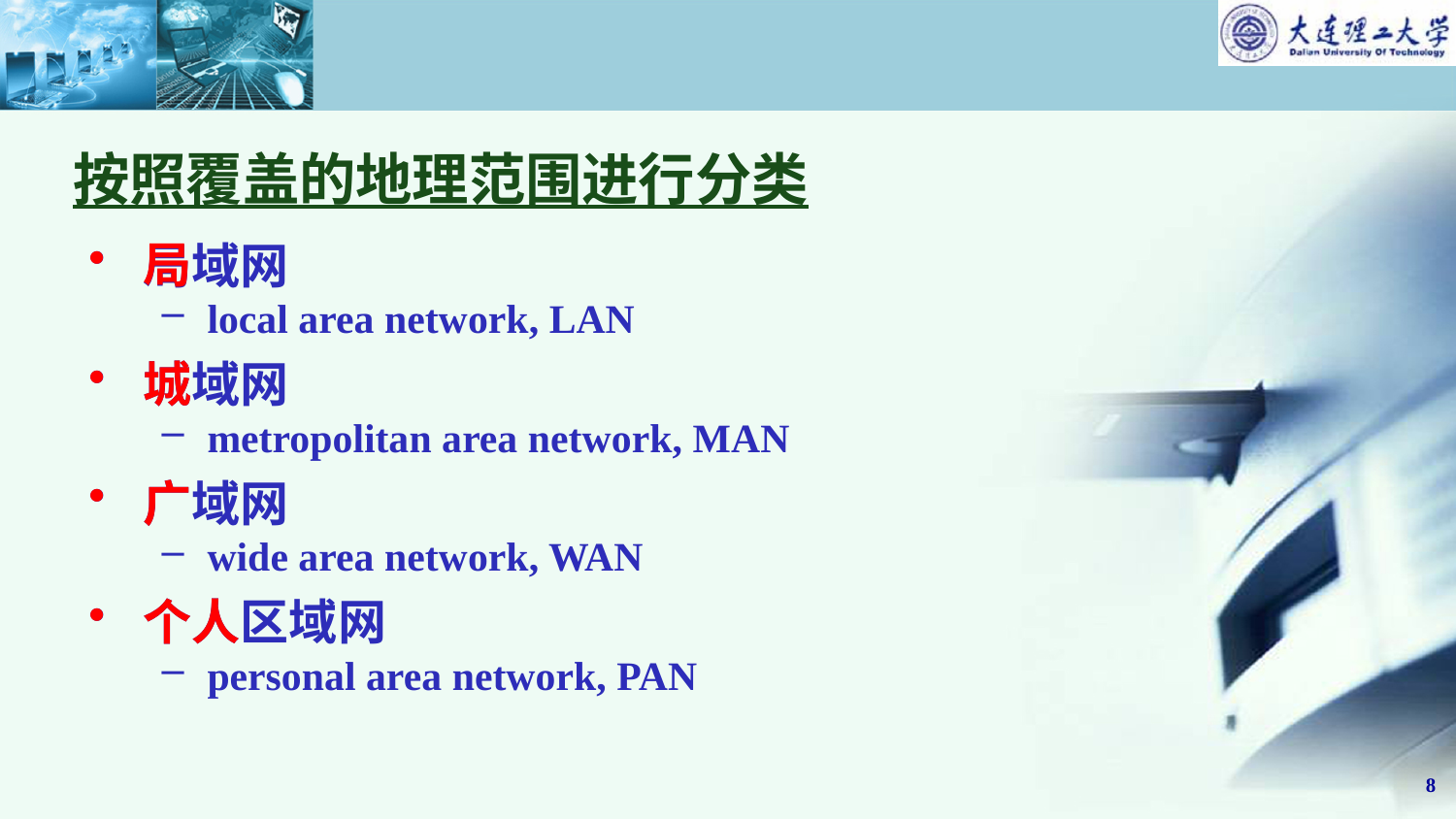

按照覆盖的地理范围进行分类
局域网
local area network, LAN
城域网
metropolitan area network, MAN
广域网
wide area network, WAN
个人区域网
personal area network, PAN

局

城

广

个人
8